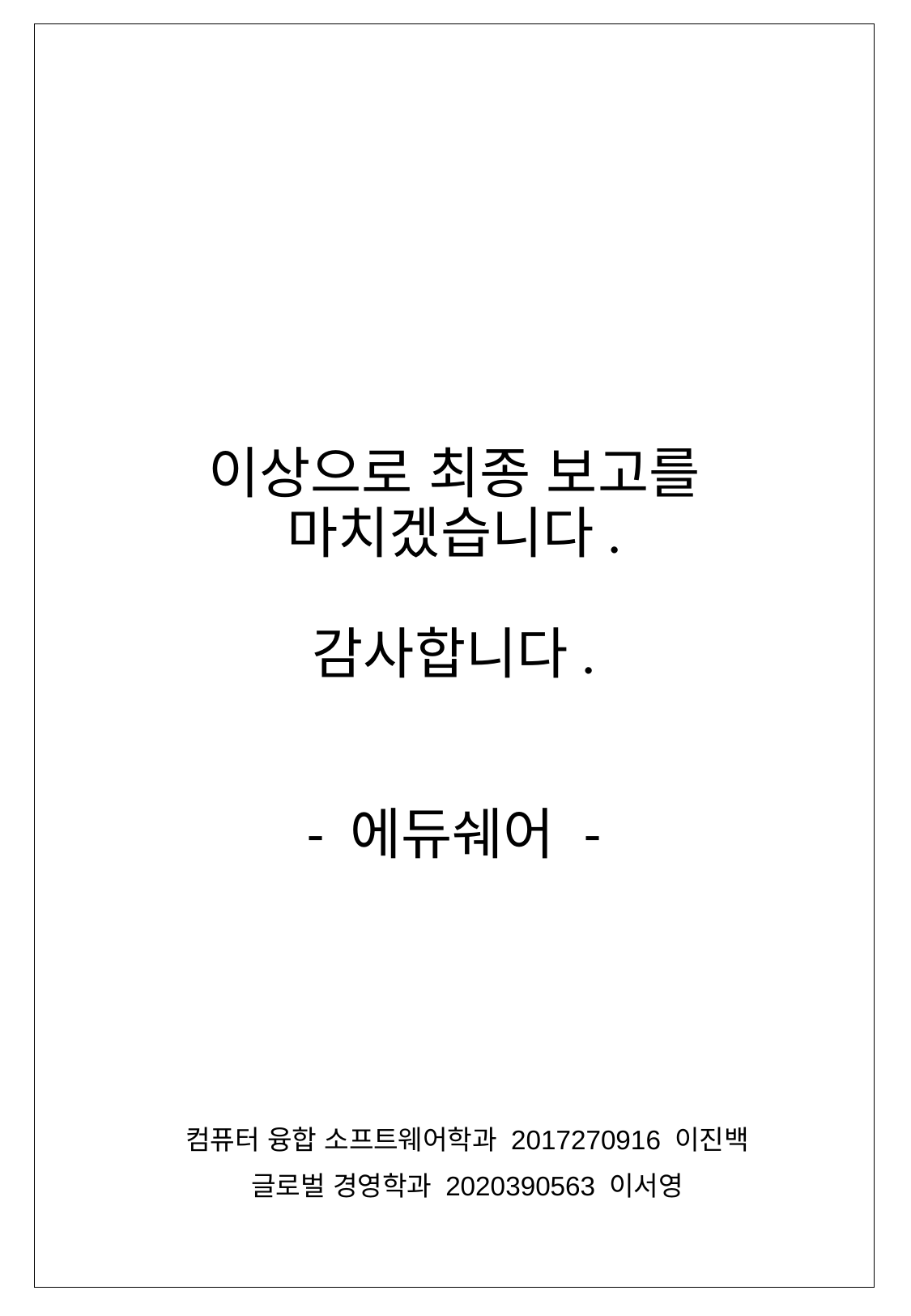

# 이상으로 최종 보고를 마치겠습니다. 감사합니다. - 에듀쉐어 -
컴퓨터 융합 소프트웨어학과 2017270916 이진백
글로벌 경영학과 2020390563 이서영